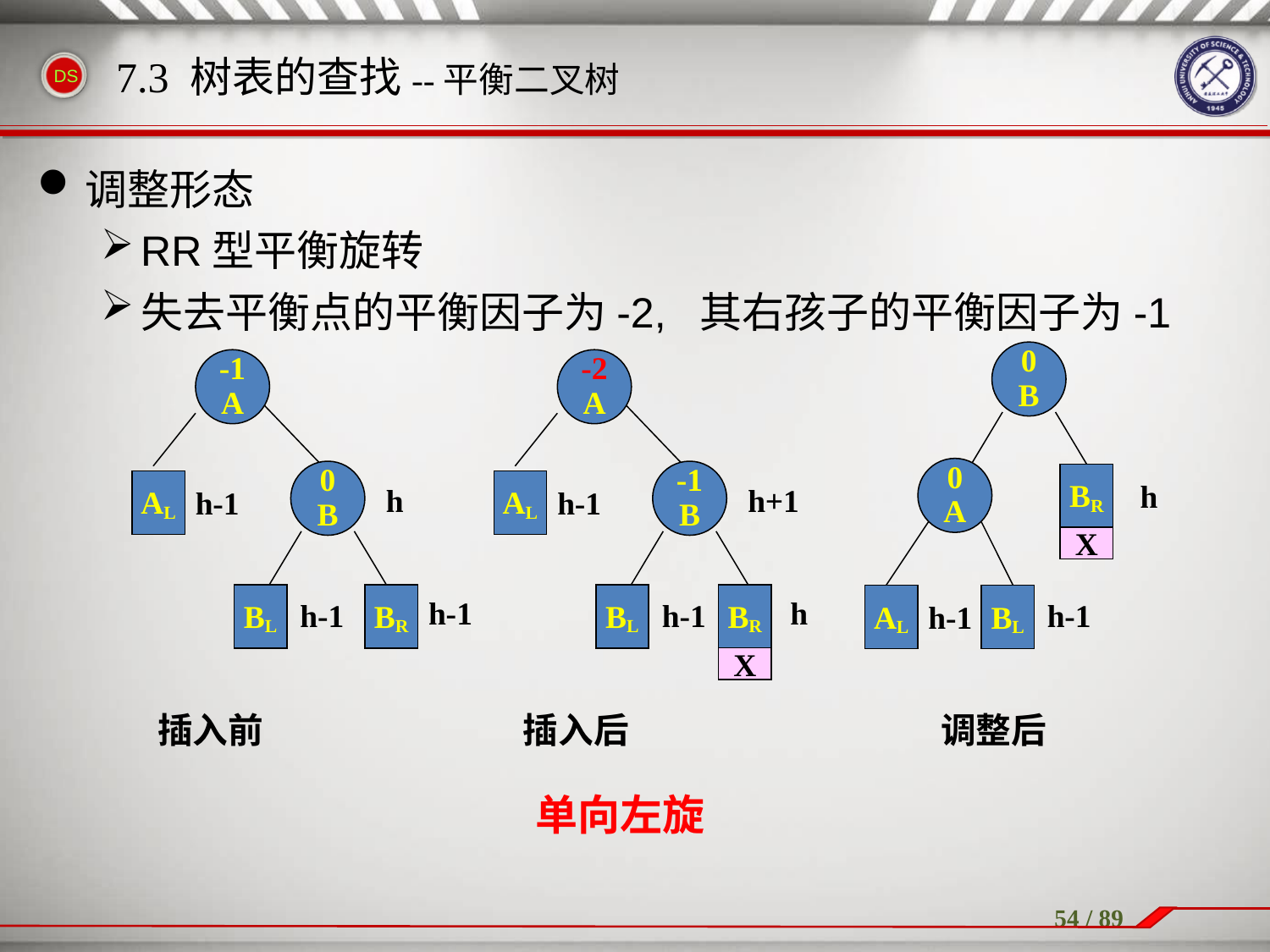

调整形态
RR型平衡旋转
失去平衡点的平衡因子为-2,  其右孩子的平衡因子为-1

7.3 树表的查找--平衡二叉树
0
B

0
A
BR
X
h

AL
BL
h-1
h-1
调整后
-1
A

0
B
AL
h
h-1

BL
BR
h-1
h-1
插入前
-2
A

-1
B
AL
h+1
h-1

BL
BR
X
h
h-1
插入后
单向左旋